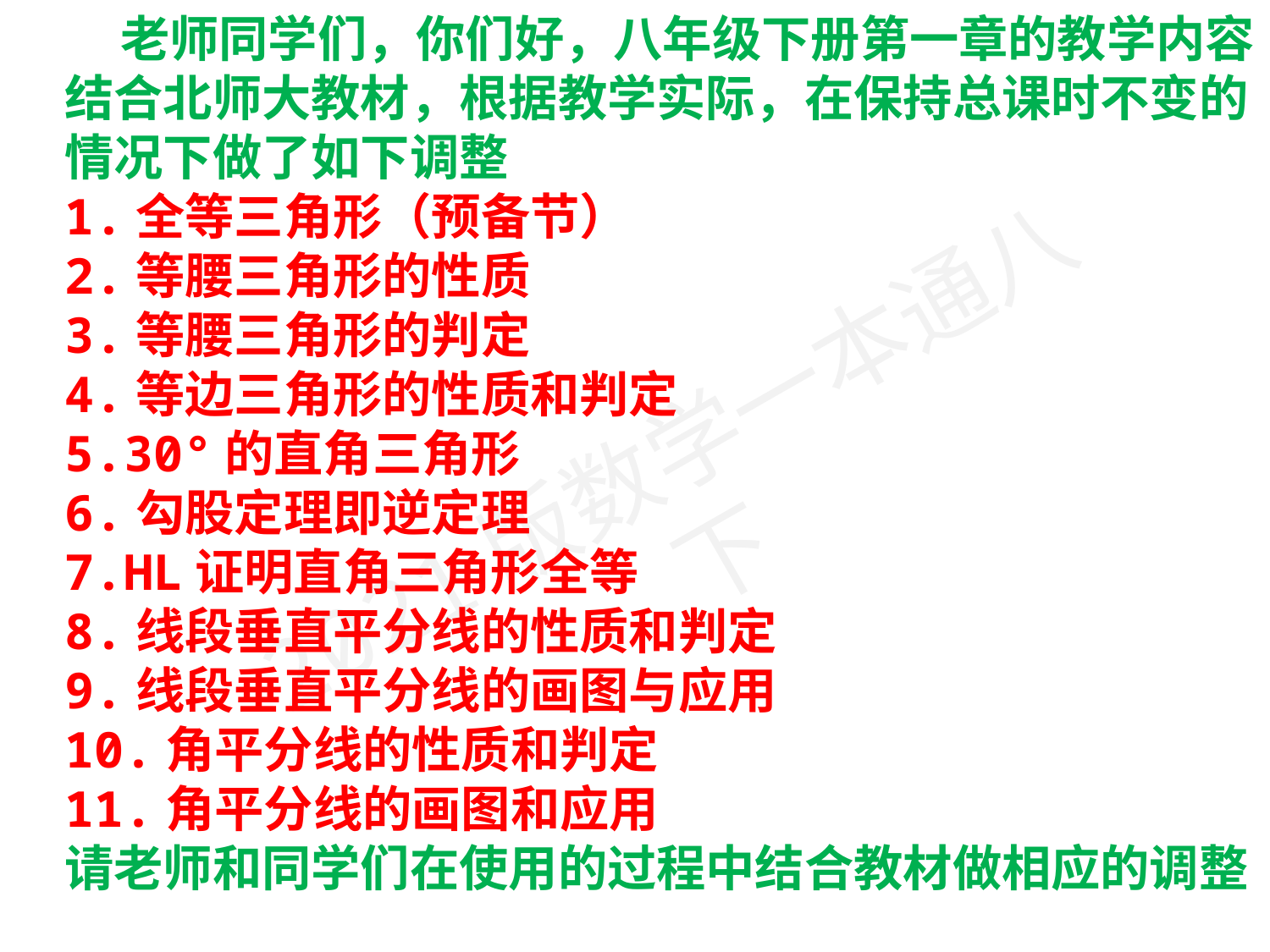

老师同学们，你们好，八年级下册第一章的教学内容结合北师大教材，根据教学实际，在保持总课时不变的情况下做了如下调整
1.全等三角形（预备节）
2.等腰三角形的性质
3.等腰三角形的判定
4.等边三角形的性质和判定
5.30°的直角三角形
6.勾股定理即逆定理
7.HL证明直角三角形全等
8.线段垂直平分线的性质和判定
9.线段垂直平分线的画图与应用
10.角平分线的性质和判定
11.角平分线的画图和应用
请老师和同学们在使用的过程中结合教材做相应的调整